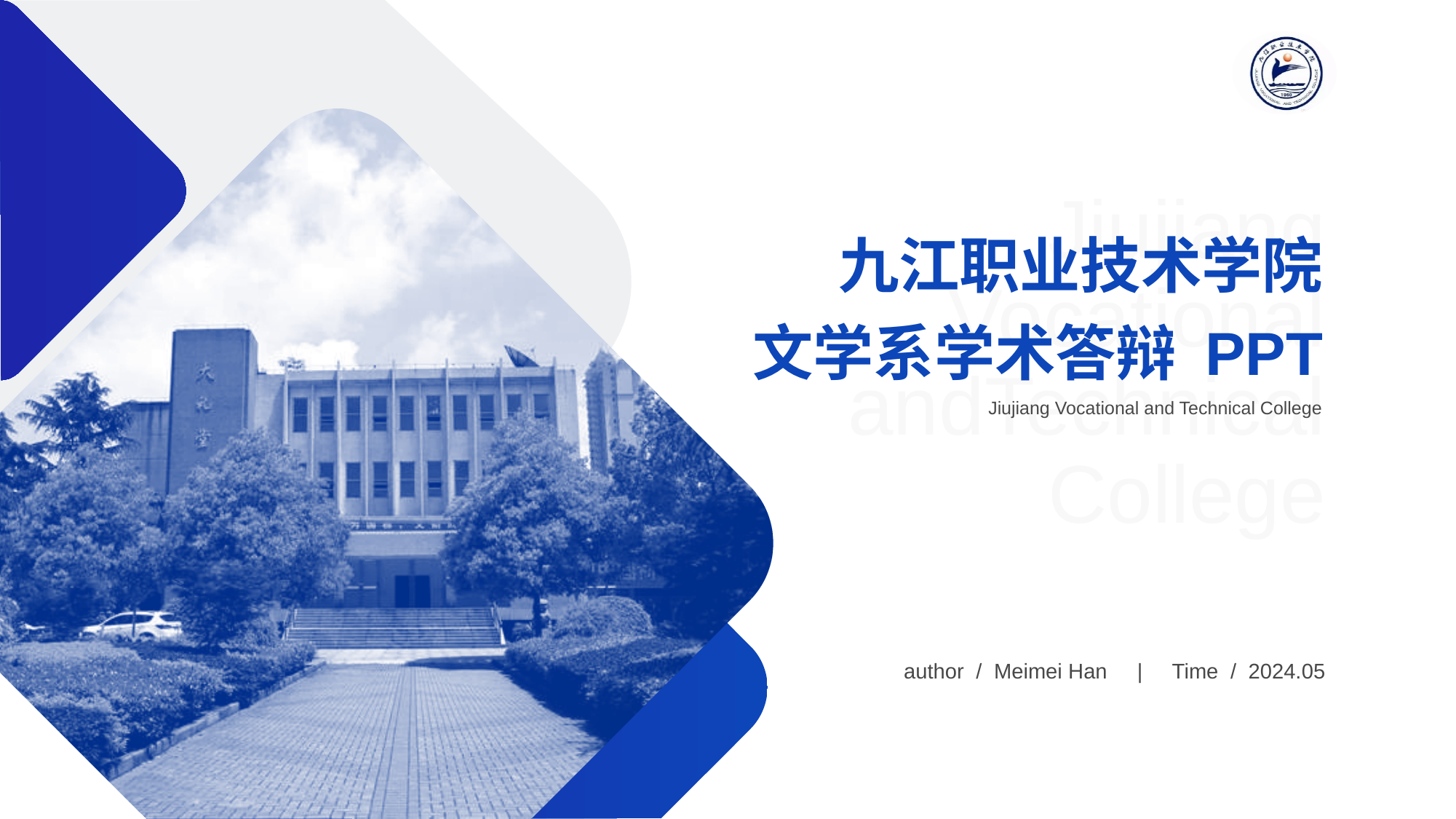

Jiujiang Vocational andTechnical College
# 九江职业技术学院 文学系学术答辩 PPT
Jiujiang Vocational and Technical College

author  /  Meimei Han     |     Time  /  2024.05